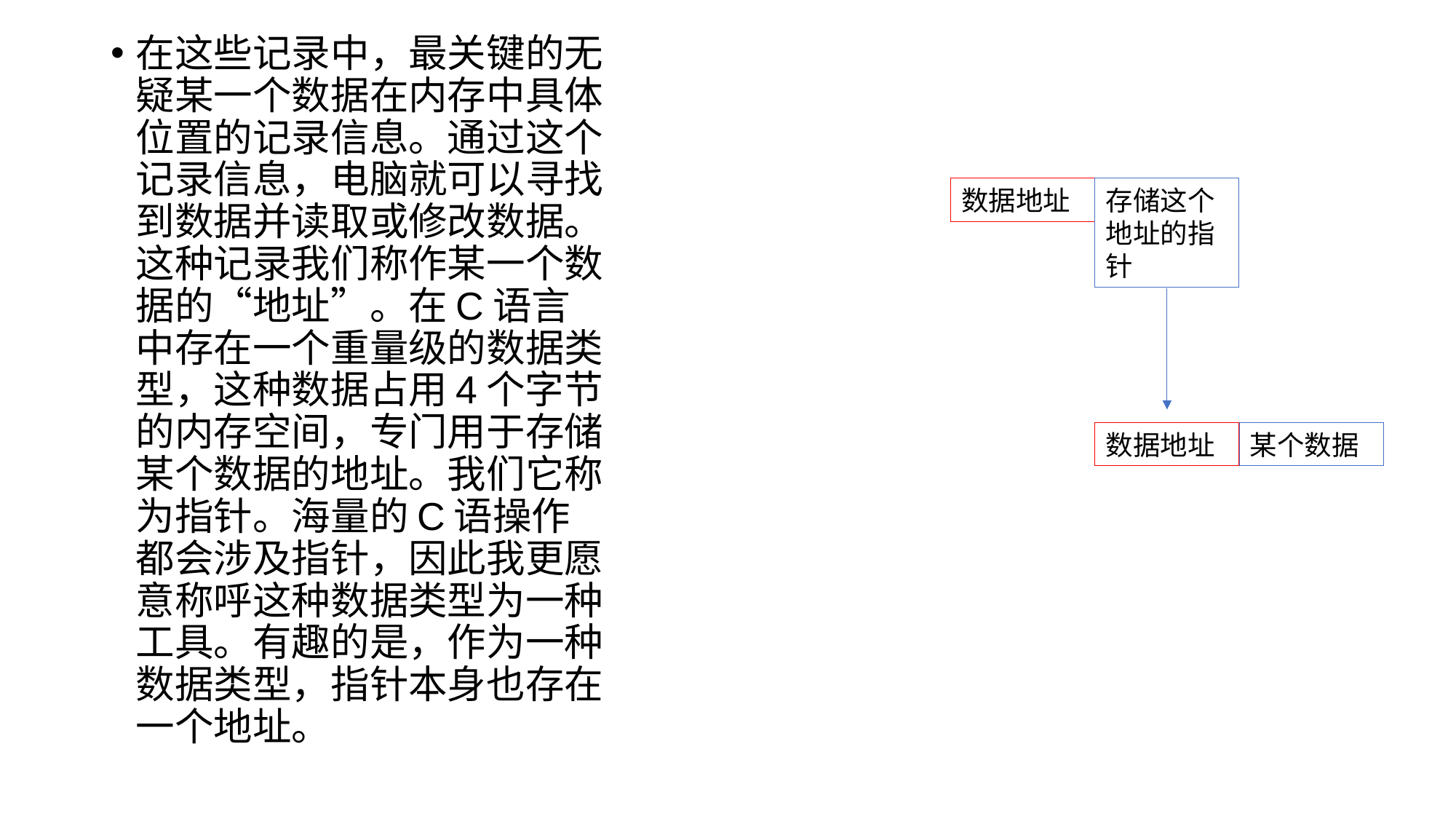

在这些记录中，最关键的无疑某一个数据在内存中具体位置的记录信息。通过这个记录信息，电脑就可以寻找到数据并读取或修改数据。这种记录我们称作某一个数据的“地址”。在C语言中存在一个重量级的数据类型，这种数据占用4个字节的内存空间，专门用于存储某个数据的地址。我们它称为指针。海量的C语操作都会涉及指针，因此我更愿意称呼这种数据类型为一种工具。有趣的是，作为一种数据类型，指针本身也存在一个地址。
数据地址
存储这个地址的指针
数据地址
某个数据